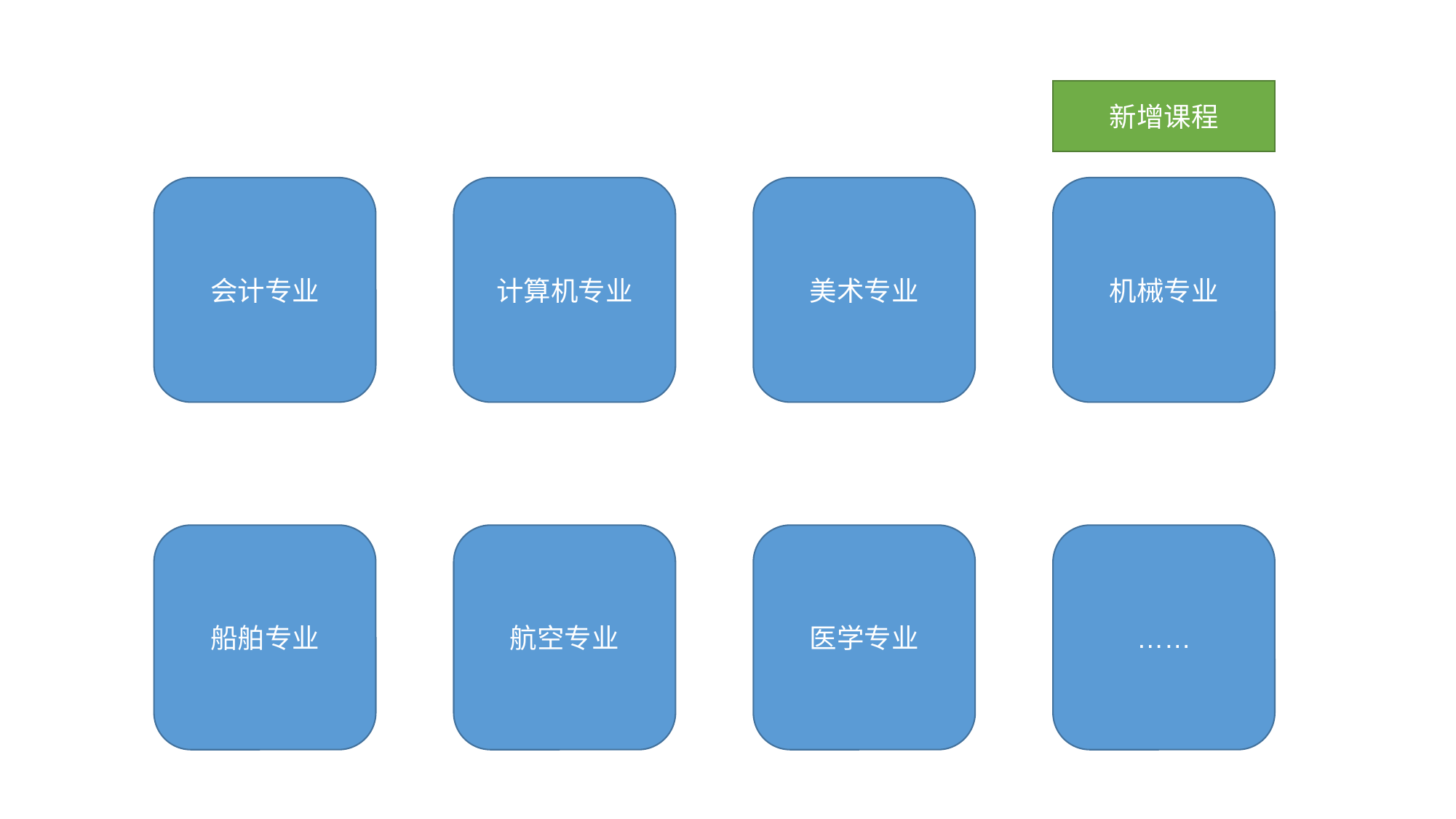

新增课程
会计专业
计算机专业
美术专业
机械专业
航空专业
医学专业
……
船舶专业